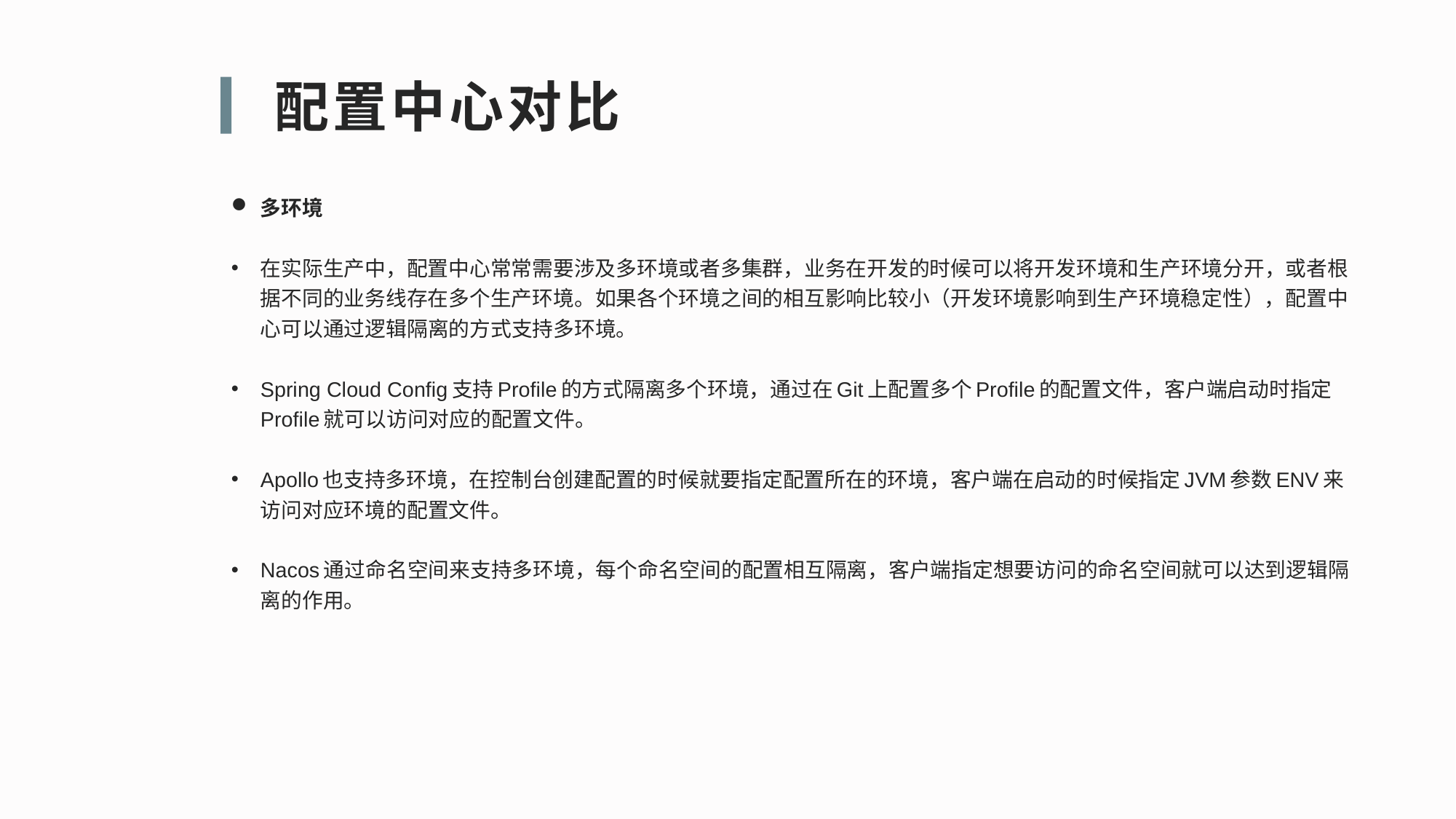

配置中心对比

多环境

在实际生产中，配置中心常常需要涉及多环境或者多集群，业务在开发的时候可以将开发环境和生产环境分开，或者根据不同的业务线存在多个生产环境。如果各个环境之间的相互影响比较小（开发环境影响到生产环境稳定性），配置中心可以通过逻辑隔离的方式支持多环境。

Spring Cloud Config支持Profile的方式隔离多个环境，通过在Git上配置多个Profile的配置文件，客户端启动时指定Profile就可以访问对应的配置文件。

Apollo也支持多环境，在控制台创建配置的时候就要指定配置所在的环境，客户端在启动的时候指定JVM参数ENV来访问对应环境的配置文件。

Nacos通过命名空间来支持多环境，每个命名空间的配置相互隔离，客户端指定想要访问的命名空间就可以达到逻辑隔离的作用。